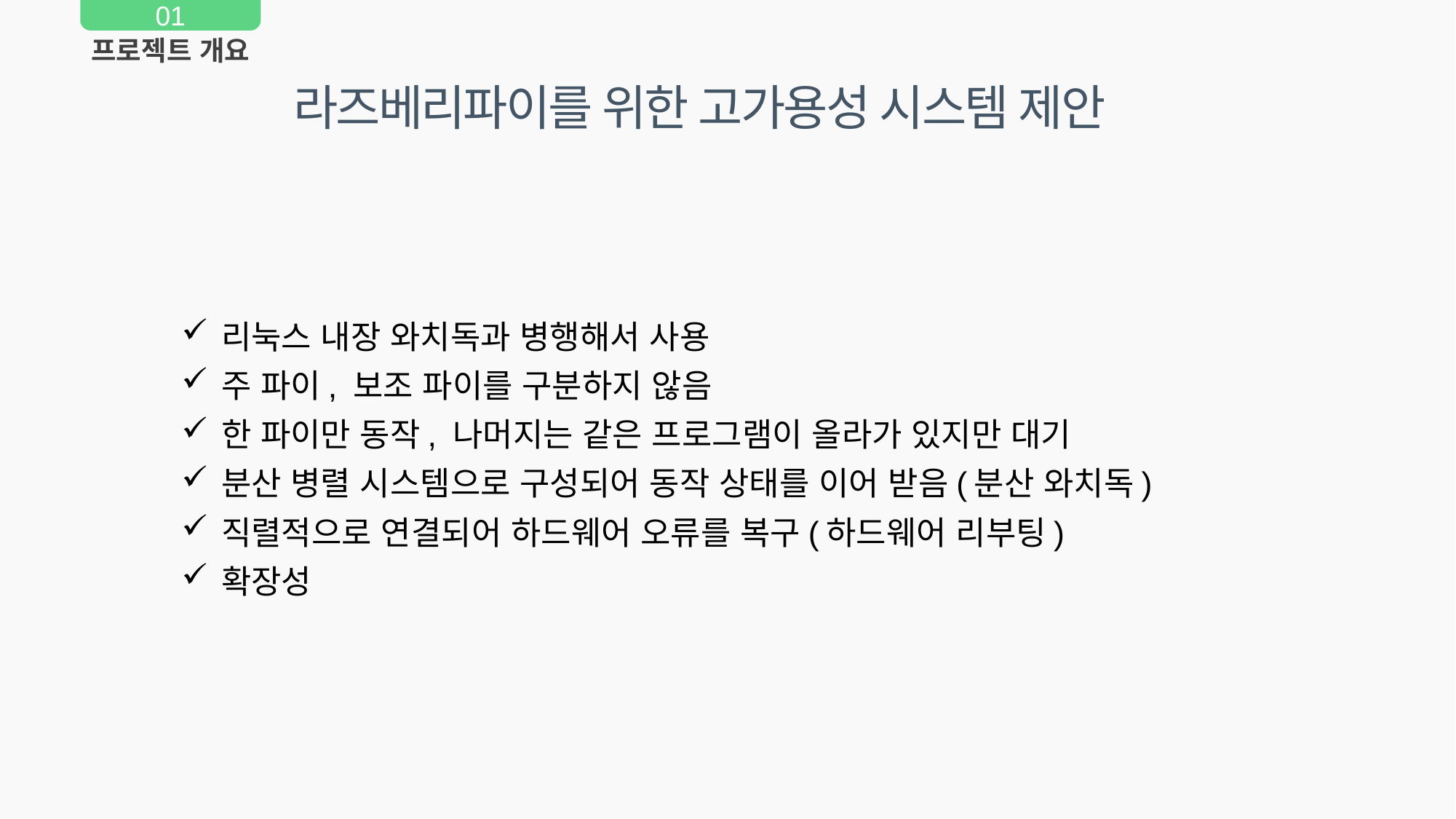

01
프로젝트 개요
라즈베리파이를 위한 고가용성 시스템 제안
리눅스 내장 와치독과 병행해서 사용
주 파이, 보조 파이를 구분하지 않음
한 파이만 동작, 나머지는 같은 프로그램이 올라가 있지만 대기
분산 병렬 시스템으로 구성되어 동작 상태를 이어 받음(분산 와치독)
직렬적으로 연결되어 하드웨어 오류를 복구(하드웨어 리부팅)
확장성